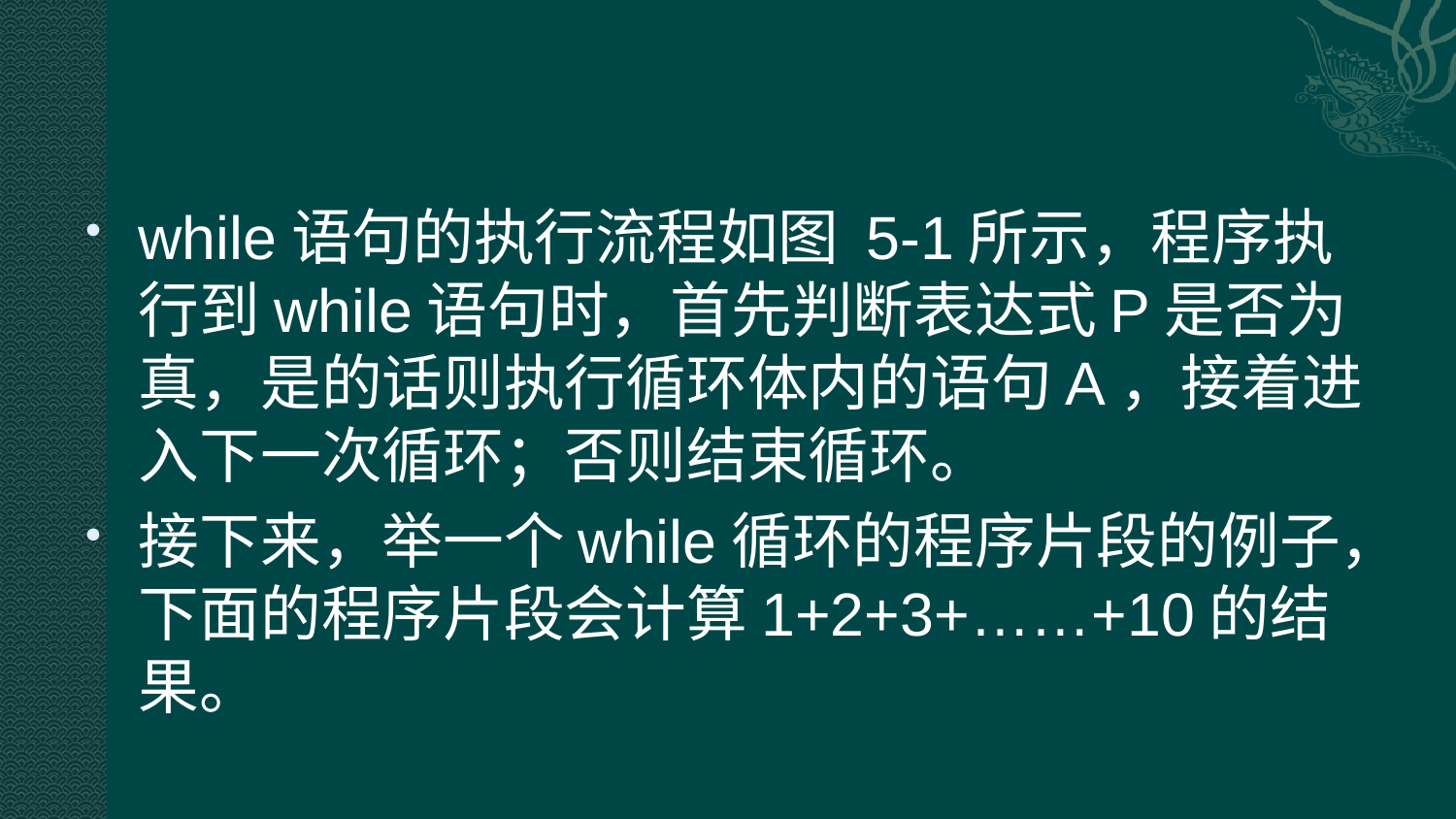

#
while语句的执行流程如图 5-1所示，程序执行到while语句时，首先判断表达式P是否为真，是的话则执行循环体内的语句A，接着进入下一次循环；否则结束循环。
接下来，举一个while循环的程序片段的例子，下面的程序片段会计算1+2+3+……+10的结果。